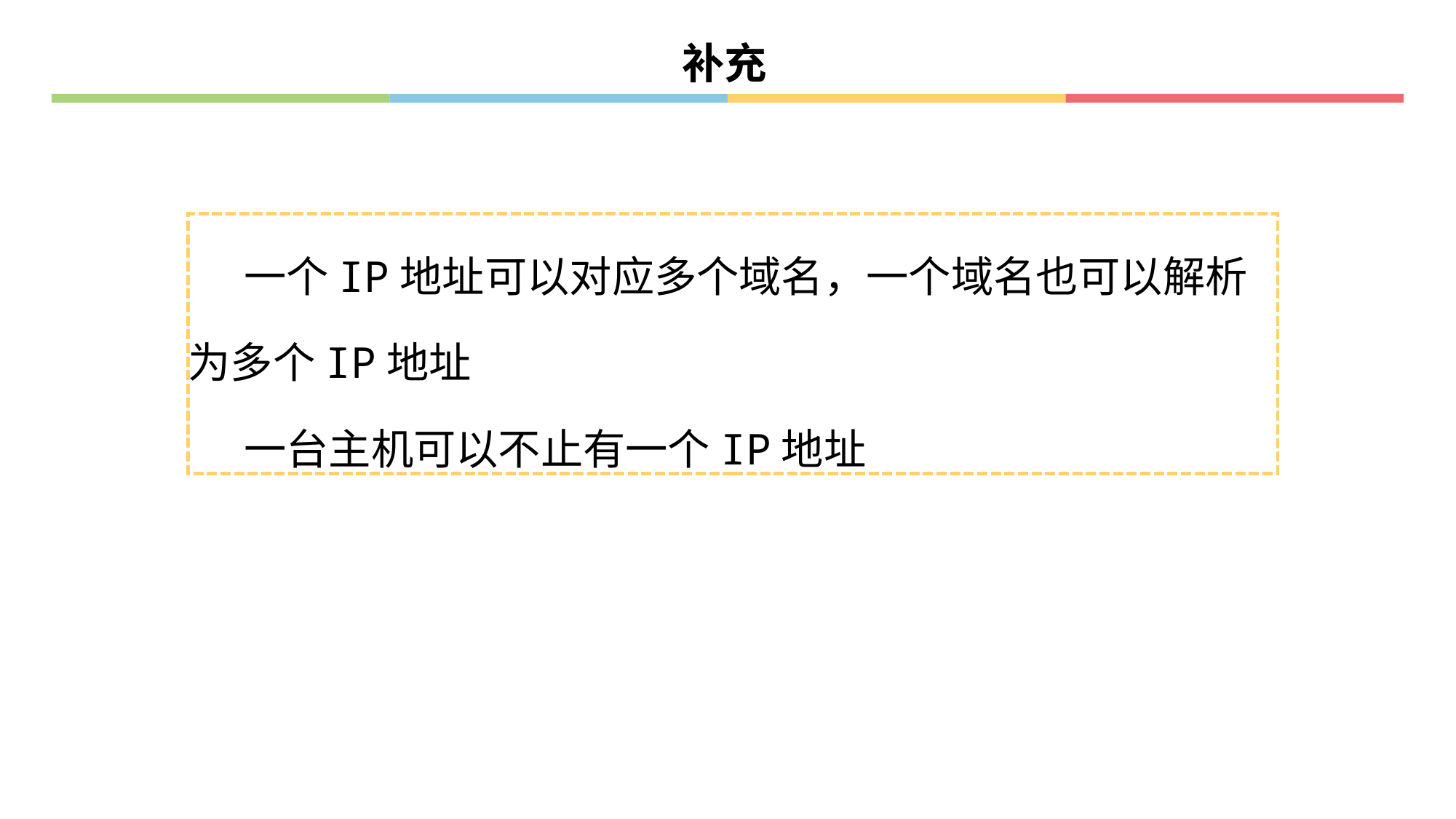

补充
一个IP地址可以对应多个域名，一个域名也可以解析为多个IP地址
一台主机可以不止有一个IP地址